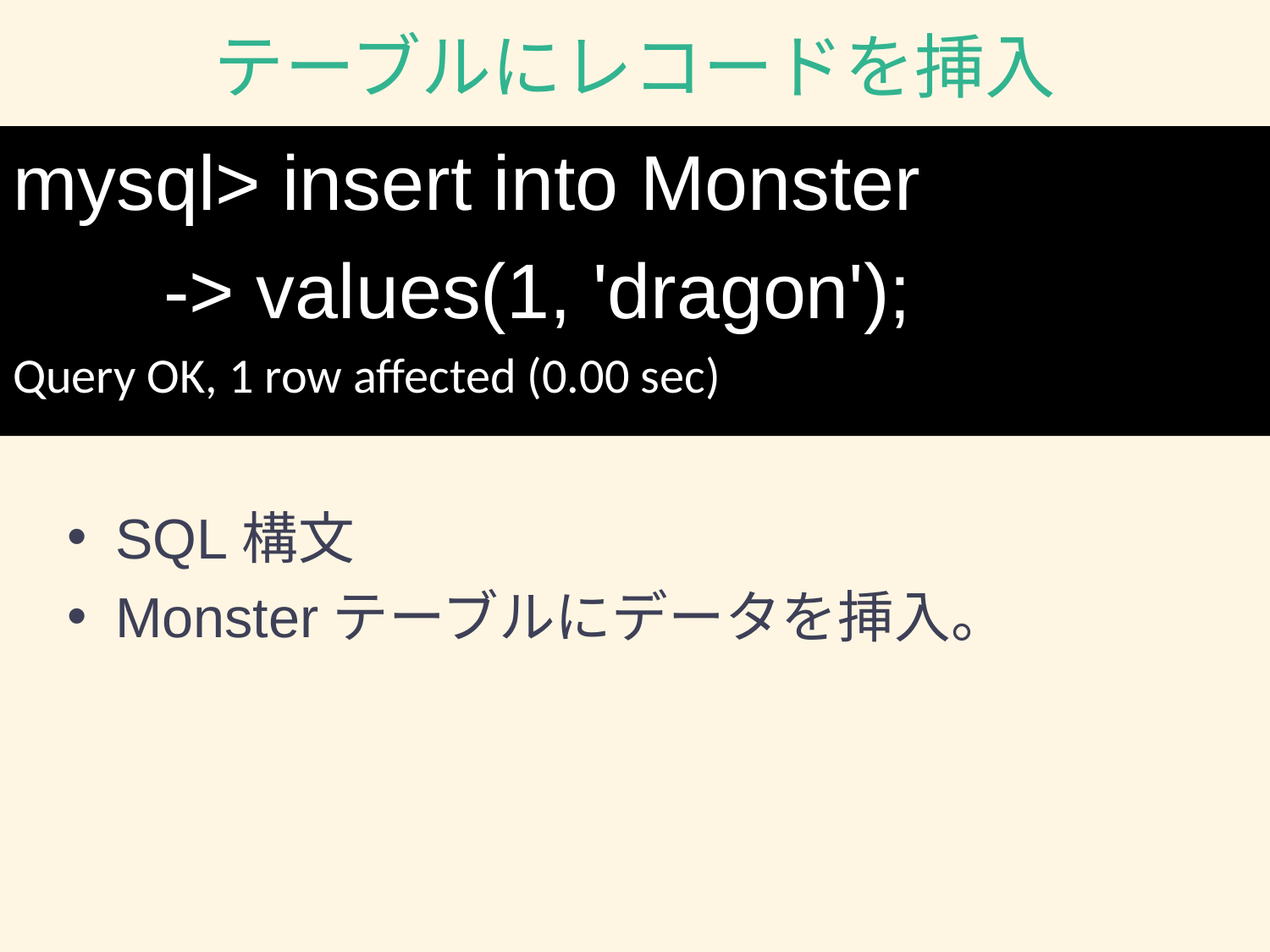

# テーブルにレコードを挿入
mysql> insert into Monster
       -> values(1, 'dragon');
﻿Query OK, 1 row affected (0.00 sec)
SQL構文
Monsterテーブルにデータを挿入。